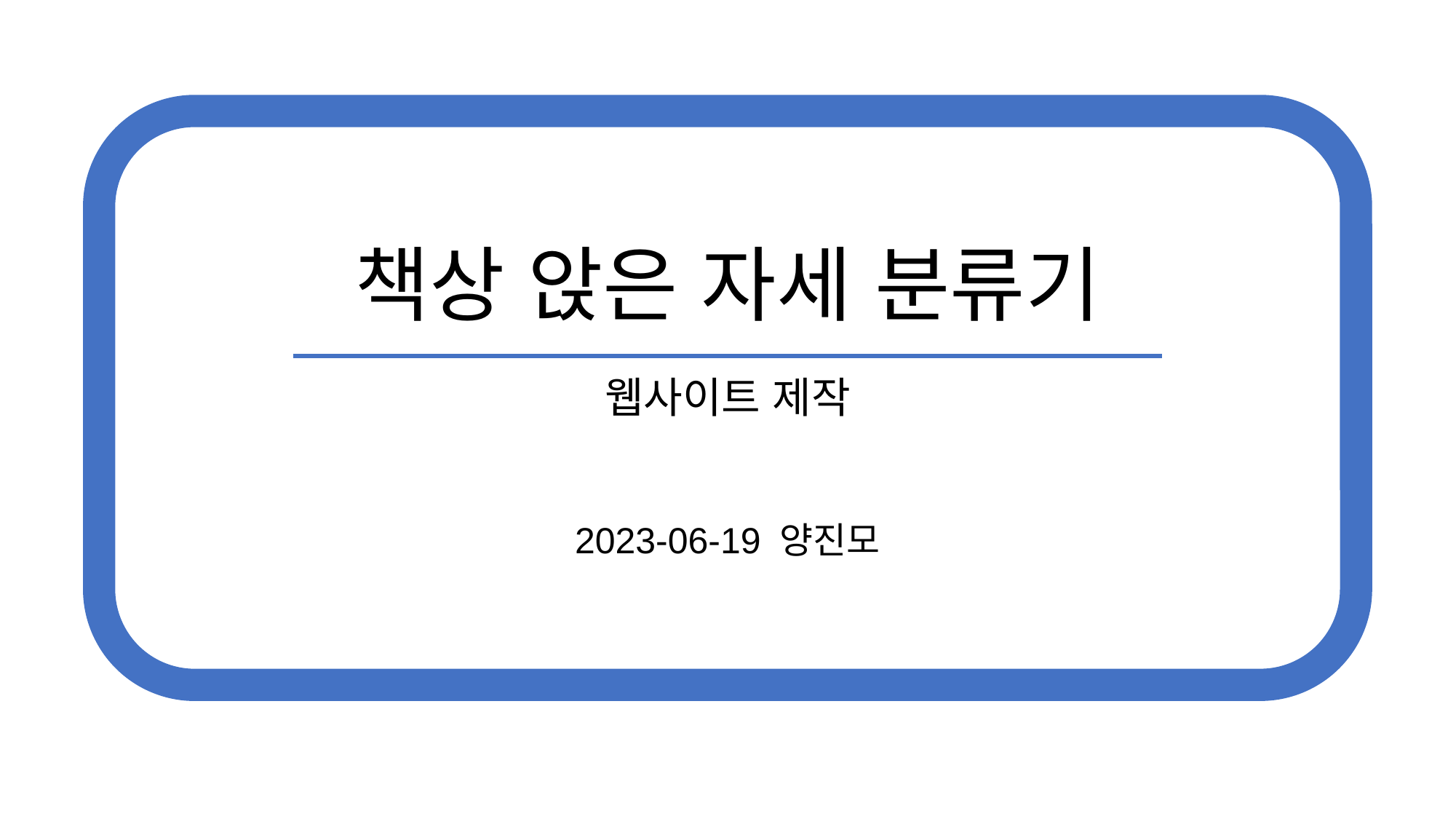

# 책상 앉은 자세 분류기
웹사이트 제작
2023-06-19 양진모